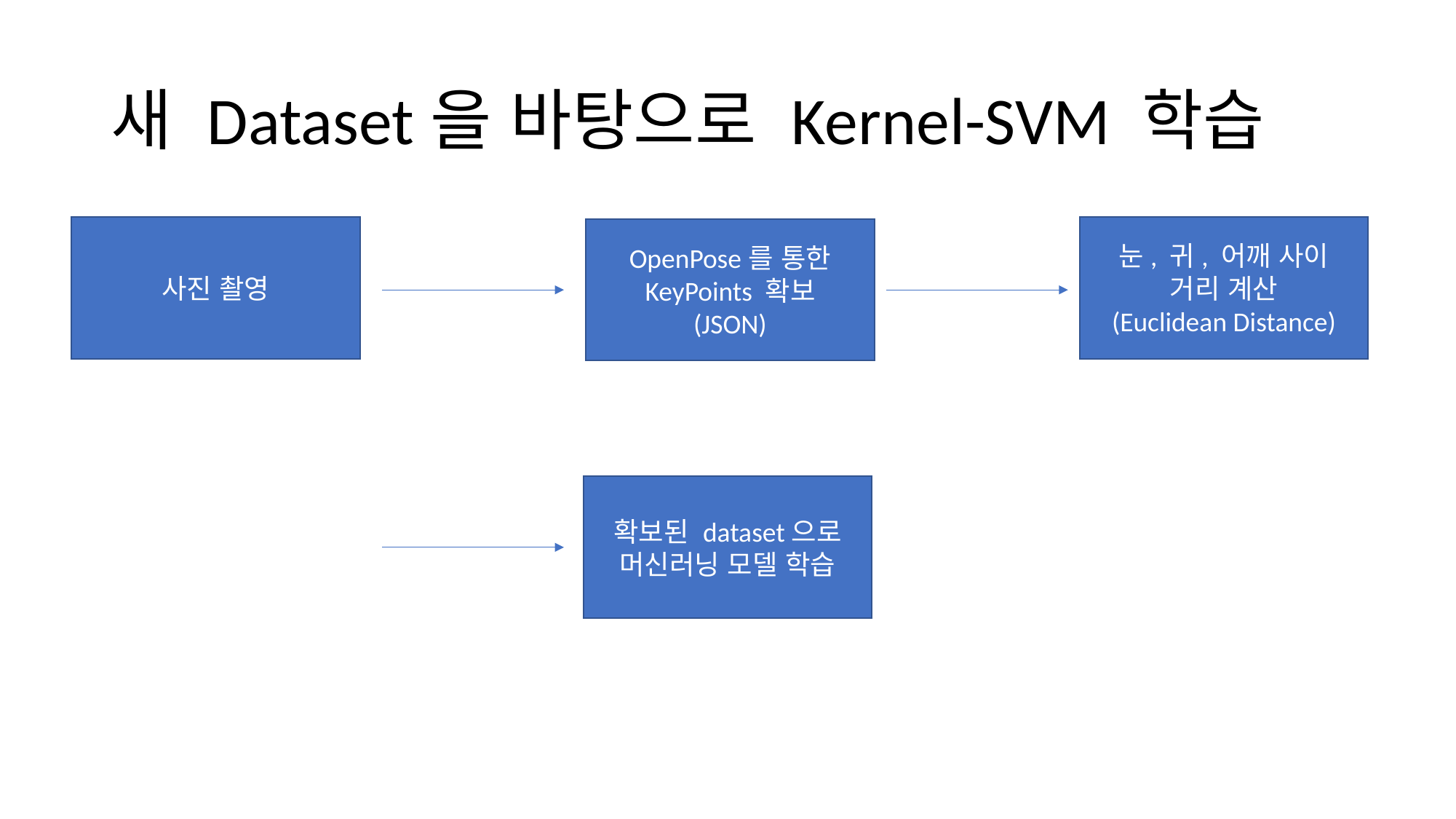

# 새 Dataset을 바탕으로 Kernel-SVM 학습
눈, 귀, 어깨 사이 거리 계산
(Euclidean Distance)
사진 촬영
OpenPose를 통한
KeyPoints 확보
(JSON)
확보된 dataset으로
머신러닝 모델 학습